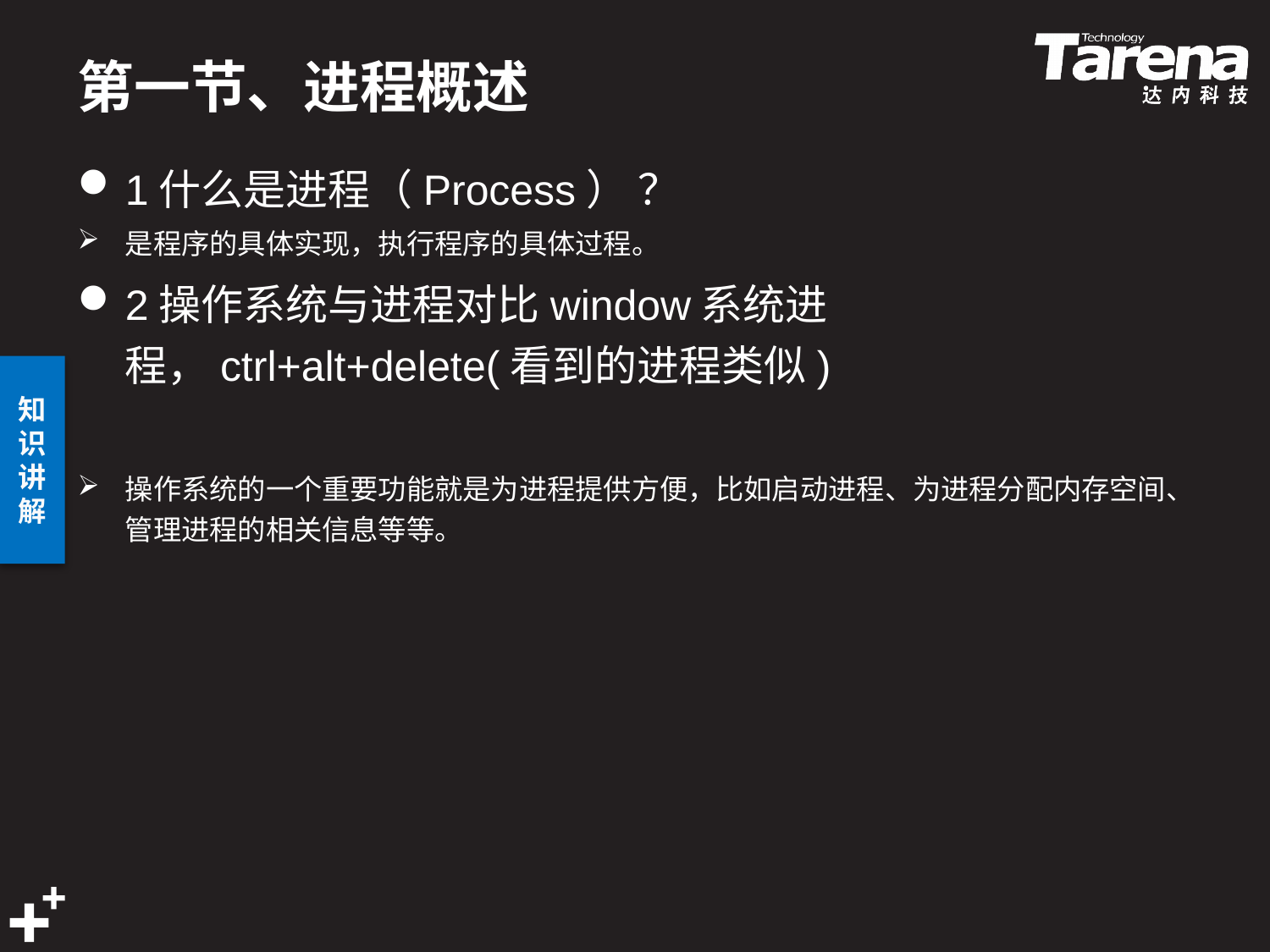

# 第一节、进程概述
1什么是进程（Process） ？
是程序的具体实现，执行程序的具体过程。
2操作系统与进程对比window系统进程，ctrl+alt+delete(看到的进程类似) 

操作系统的一个重要功能就是为进程提供方便，比如启动进程、为进程分配内存空间、管理进程的相关信息等等。